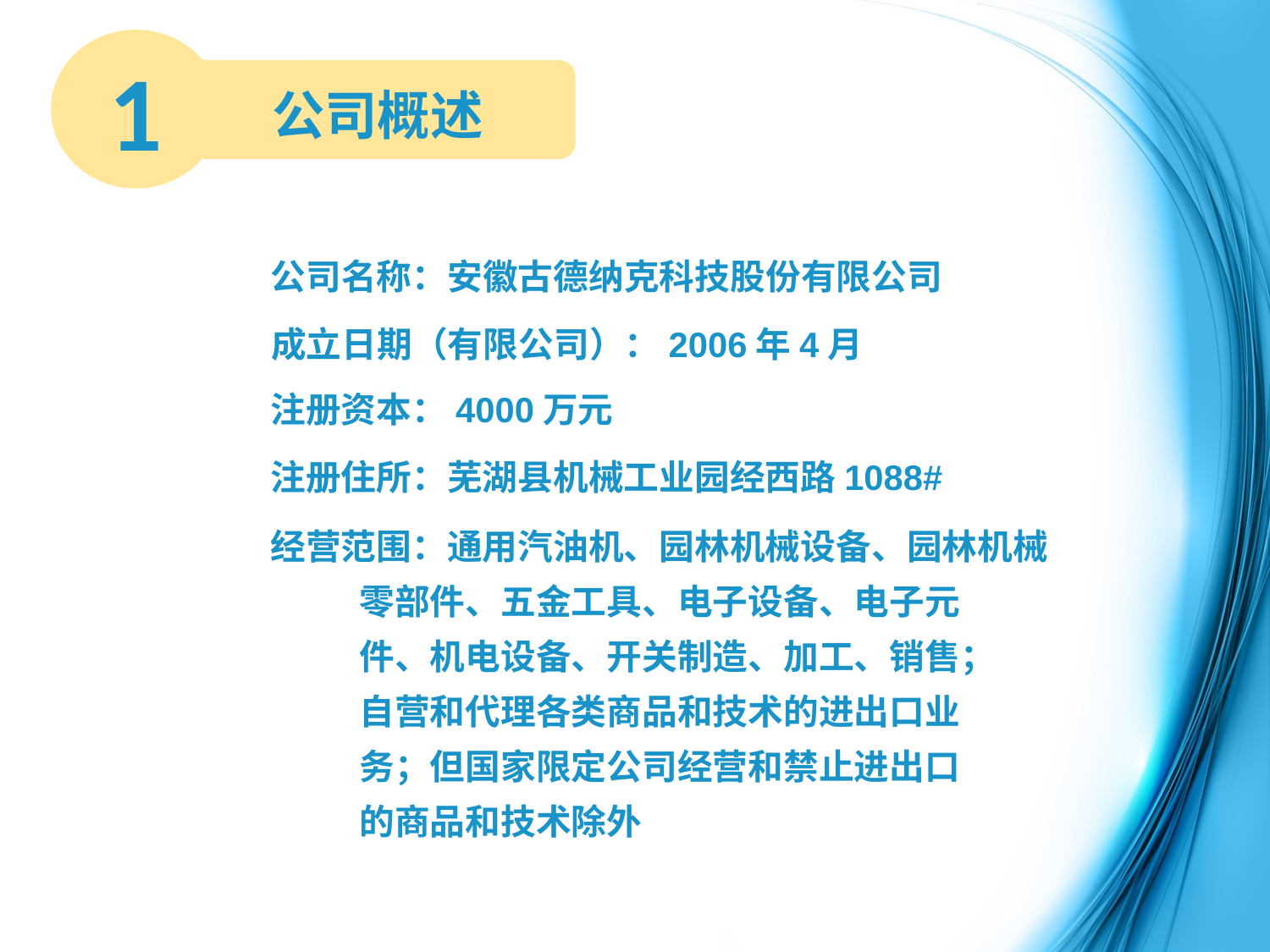

1

# 公司概述
公司名称：安徽古德纳克科技股份有限公司
成立日期（有限公司）：2006年4月

注册资本：4000万元

注册住所：芜湖县机械工业园经西路1088#

经营范围：通用汽油机、园林机械设备、园林机械
          零部件、五金工具、电子设备、电子元
          件、机电设备、开关制造、加工、销售；
          自营和代理各类商品和技术的进出口业
          务；但国家限定公司经营和禁止进出口
          的商品和技术除外